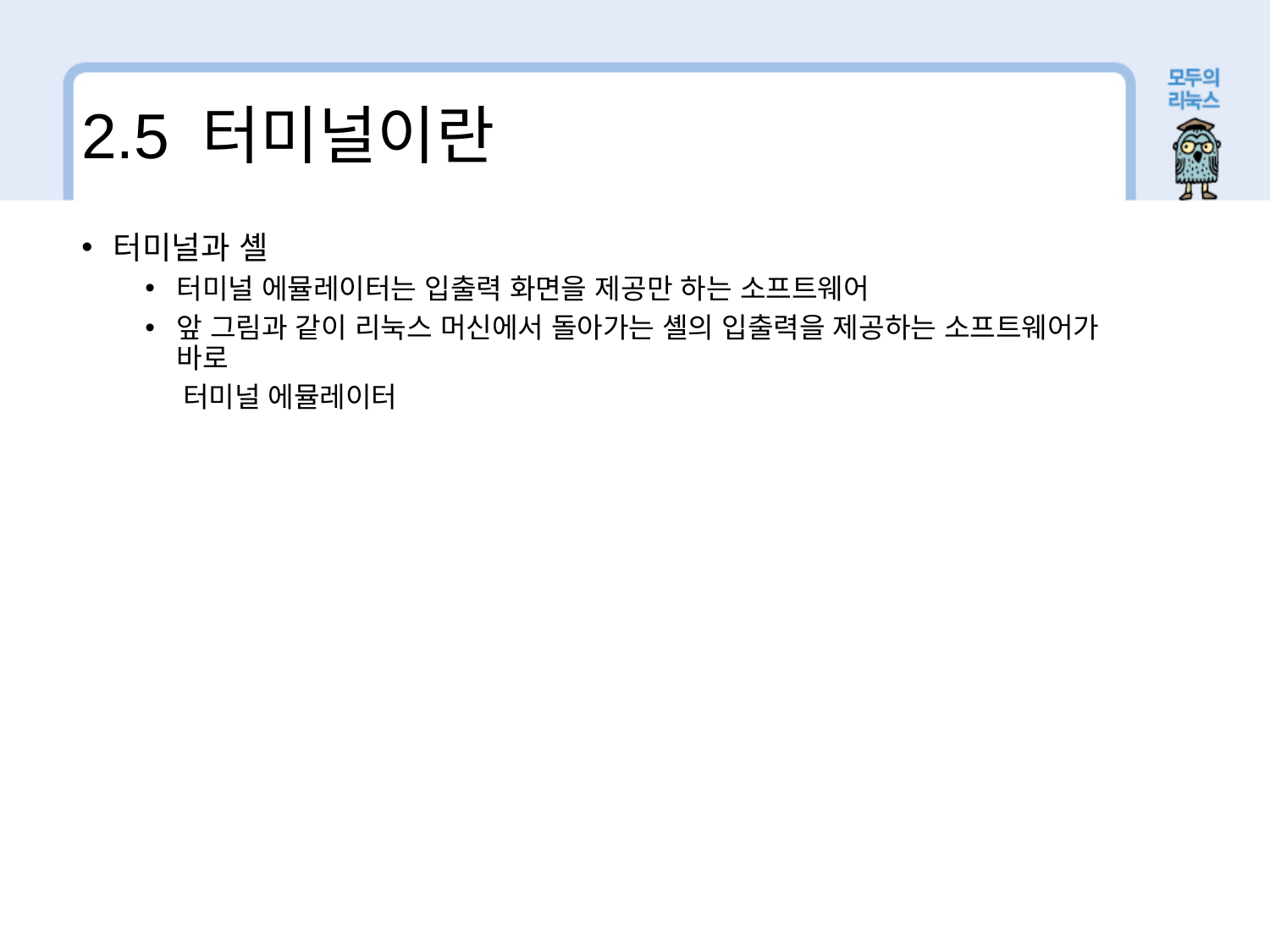

2.5 터미널이란
터미널과 셸
터미널 에뮬레이터는 입출력 화면을 제공만 하는 소프트웨어
앞 그림과 같이 리눅스 머신에서 돌아가는 셸의 입출력을 제공하는 소프트웨어가 바로
    터미널 에뮬레이터